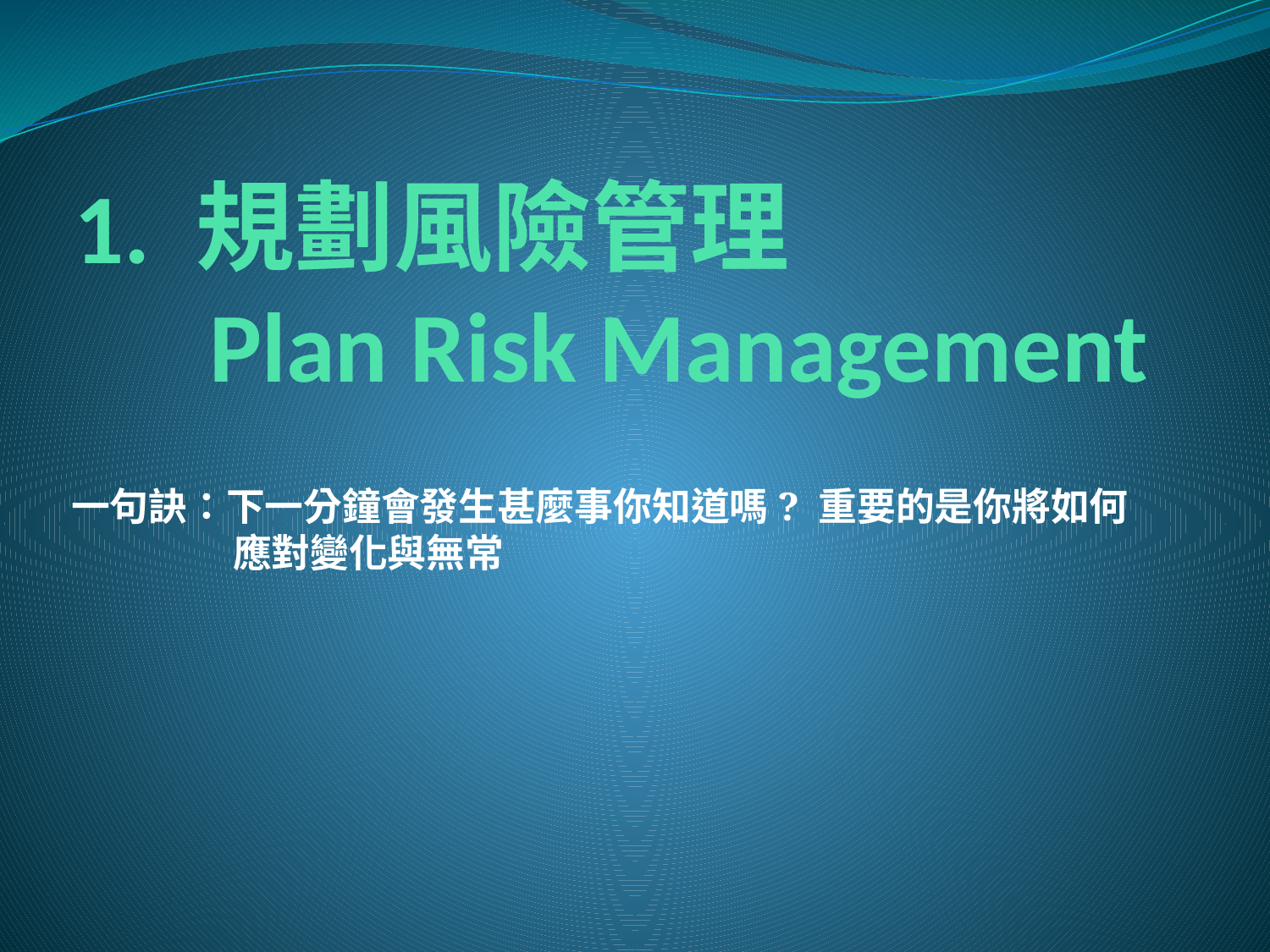

# 1. 規劃風險管理 Plan Risk Management
一句訣：下一分鐘會發生甚麼事你知道嗎? 重要的是你將如何應對變化與無常